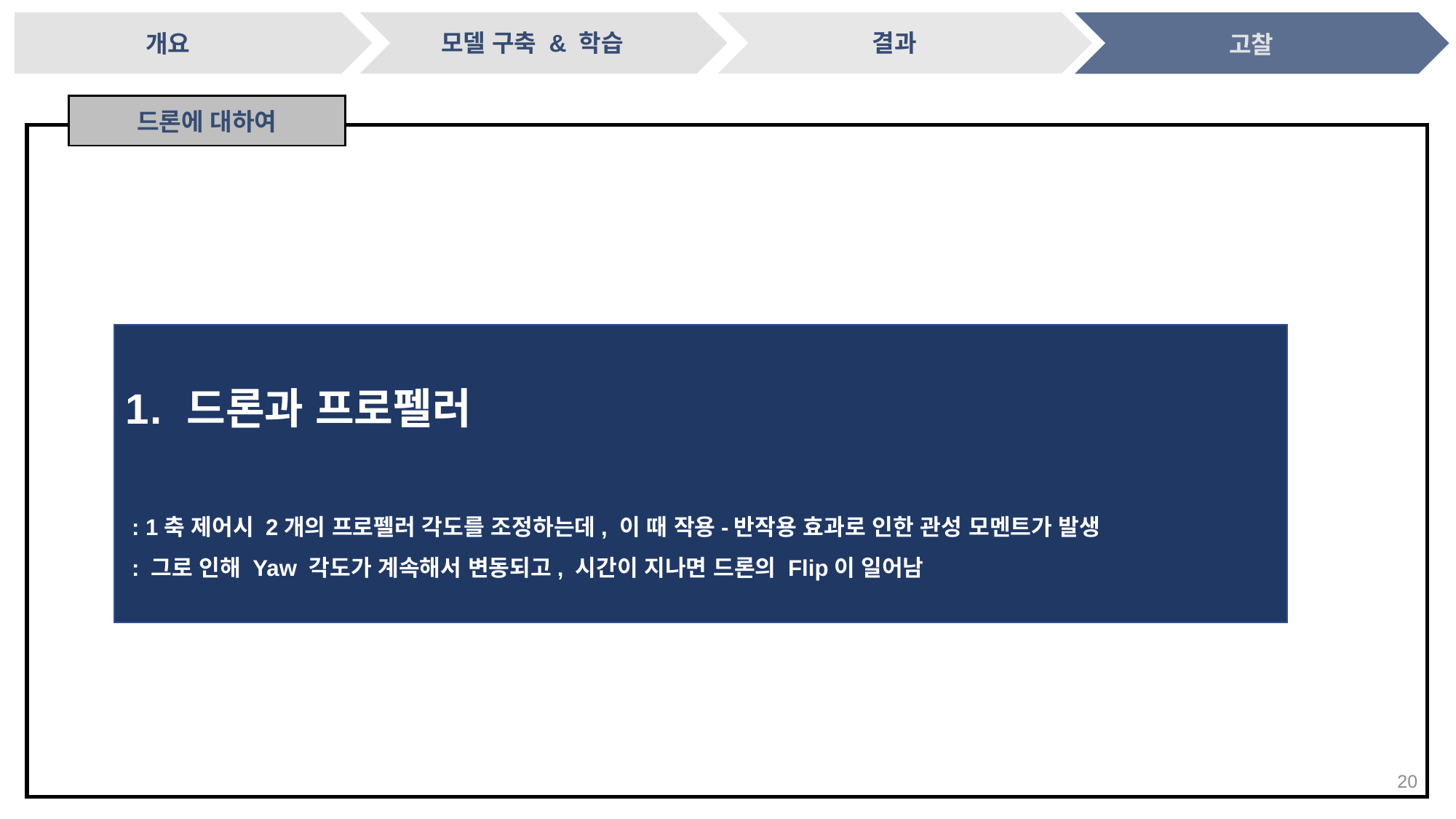

결과
모델 구축 & 학습
개요
고찰
드론에 대하여

드론과 프로펠러

 : 1축 제어시 2개의 프로펠러 각도를 조정하는데, 이 때 작용-반작용 효과로 인한 관성 모멘트가 발생
 : 그로 인해 Yaw 각도가 계속해서 변동되고, 시간이 지나면 드론의 Flip이 일어남
20